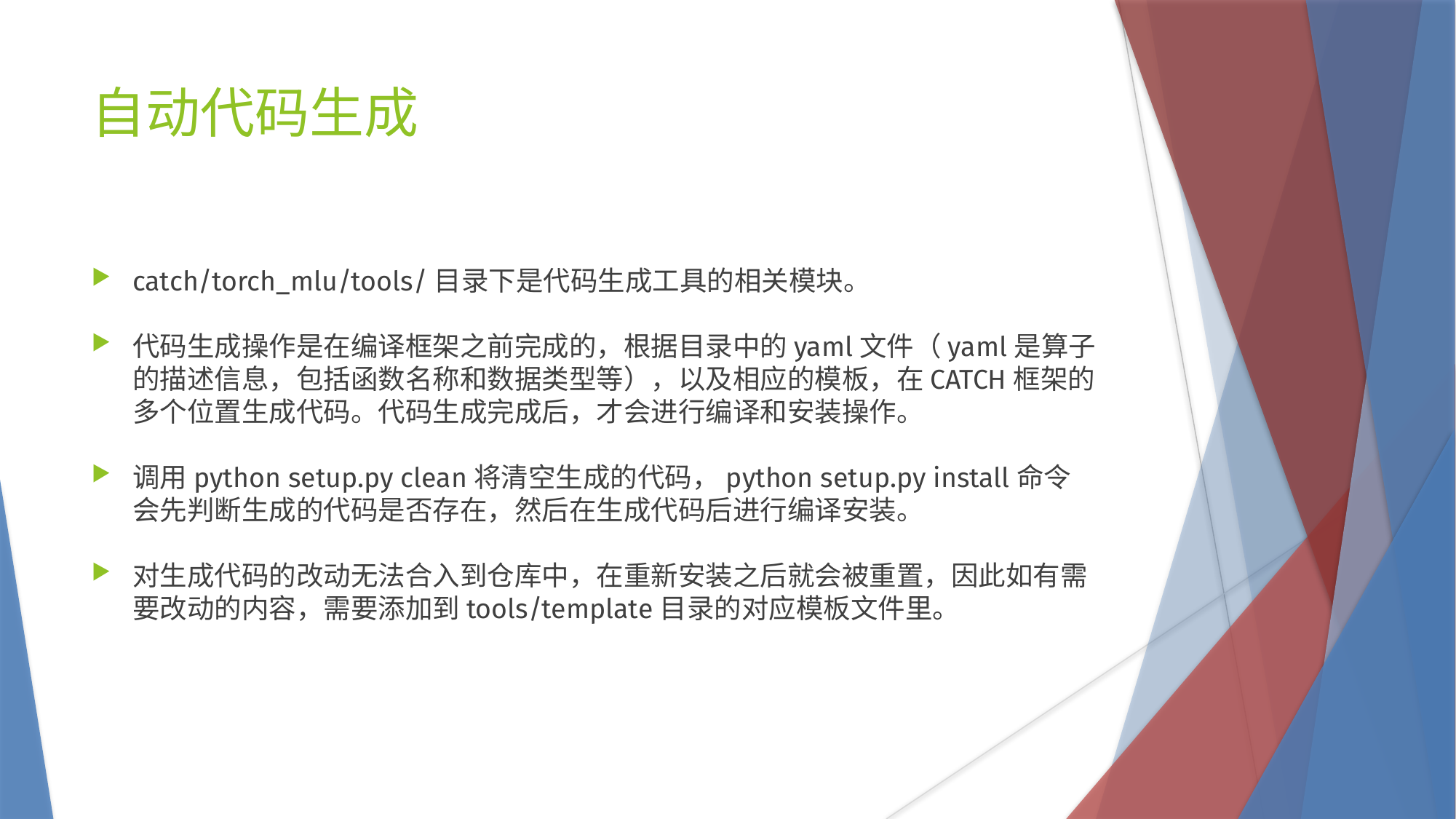

自动代码生成
catch/torch_mlu/tools/目录下是代码生成工具的相关模块。

代码生成操作是在编译框架之前完成的，根据目录中的yaml文件（yaml是算子的描述信息，包括函数名称和数据类型等），以及相应的模板，在CATCH框架的多个位置生成代码。代码生成完成后，才会进行编译和安装操作。

调用python setup.py clean将清空生成的代码，python setup.py install命令会先判断生成的代码是否存在，然后在生成代码后进行编译安装。

对生成代码的改动无法合入到仓库中，在重新安装之后就会被重置，因此如有需要改动的内容，需要添加到tools/template目录的对应模板文件里。